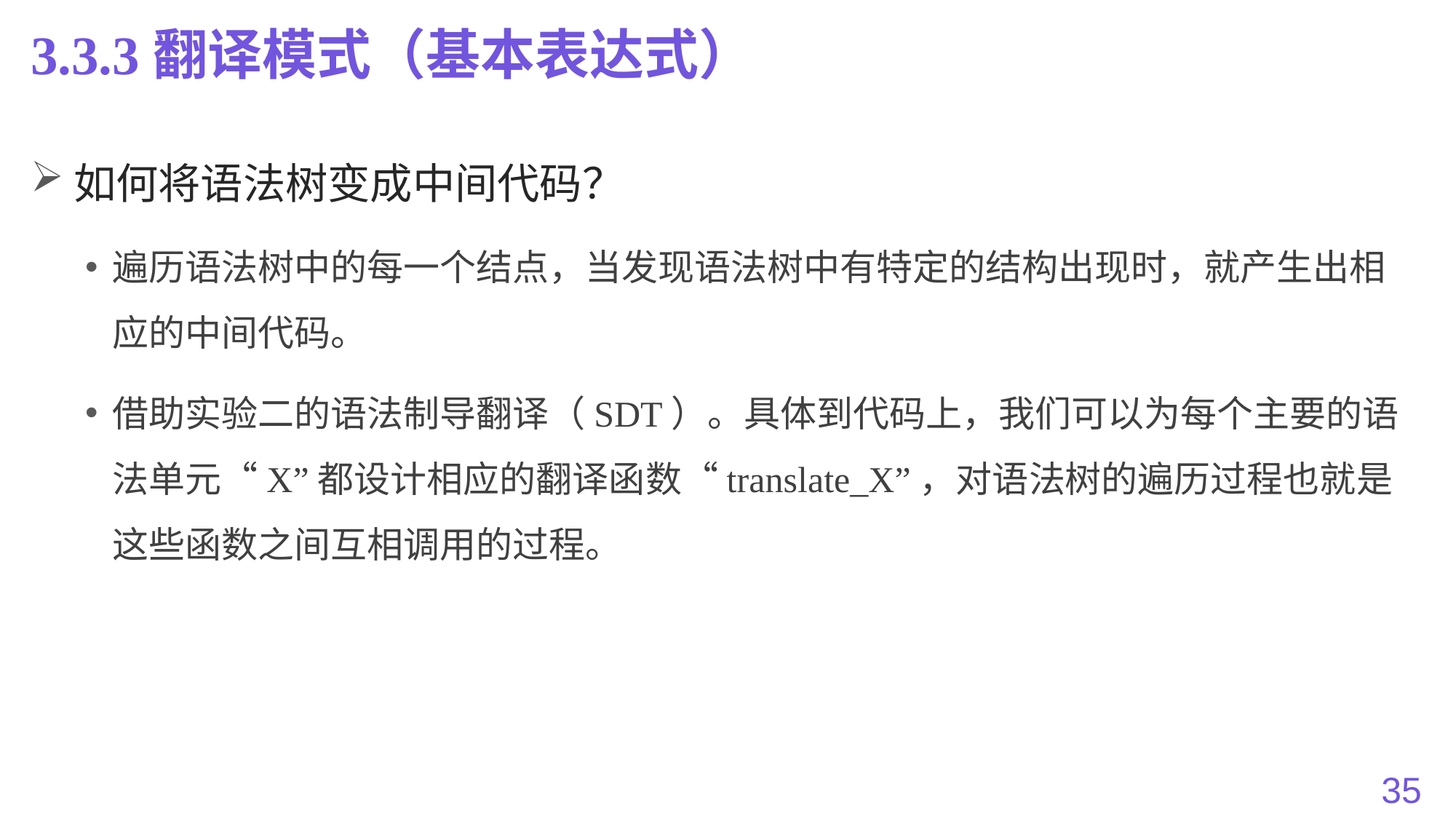

# 3.3.3翻译模式（基本表达式）
如何将语法树变成中间代码？
遍历语法树中的每一个结点，当发现语法树中有特定的结构出现时，就产生出相应的中间代码。
借助实验二的语法制导翻译（SDT）。具体到代码上，我们可以为每个主要的语法单元“X”都设计相应的翻译函数“translate_X”，对语法树的遍历过程也就是这些函数之间互相调用的过程。
35